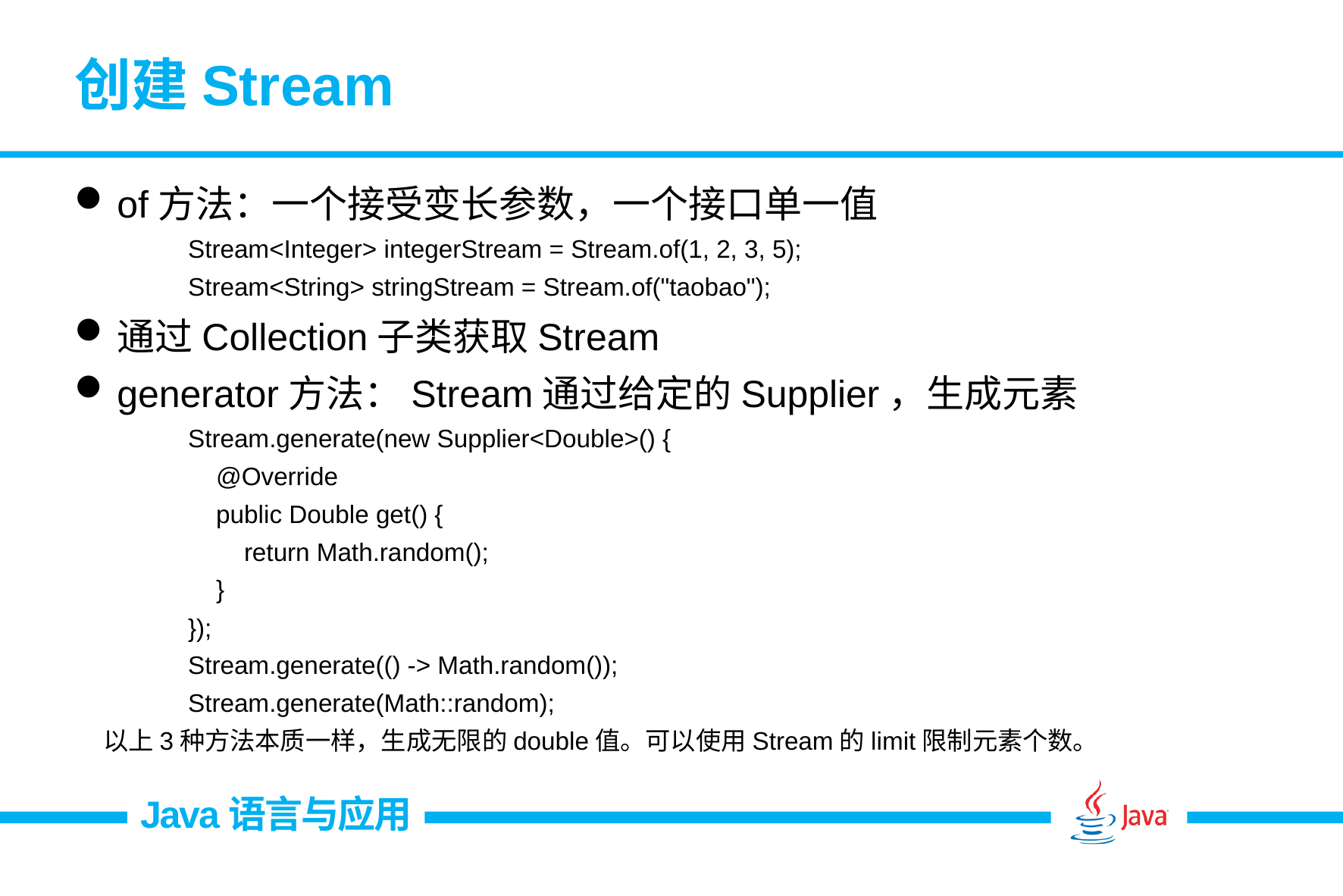

# 创建Stream
of方法：一个接受变长参数，一个接口单一值
Stream<Integer> integerStream = Stream.of(1, 2, 3, 5);
Stream<String> stringStream = Stream.of("taobao");
通过Collection子类获取Stream
generator方法：Stream通过给定的Supplier，生成元素
	Stream.generate(new Supplier<Double>() {
	    @Override
	    public Double get() {
	        return Math.random();
	    }
	});
	Stream.generate(() -> Math.random());
	Stream.generate(Math::random);
      以上3种方法本质一样，生成无限的double值。可以使用Stream的limit限制元素个数。